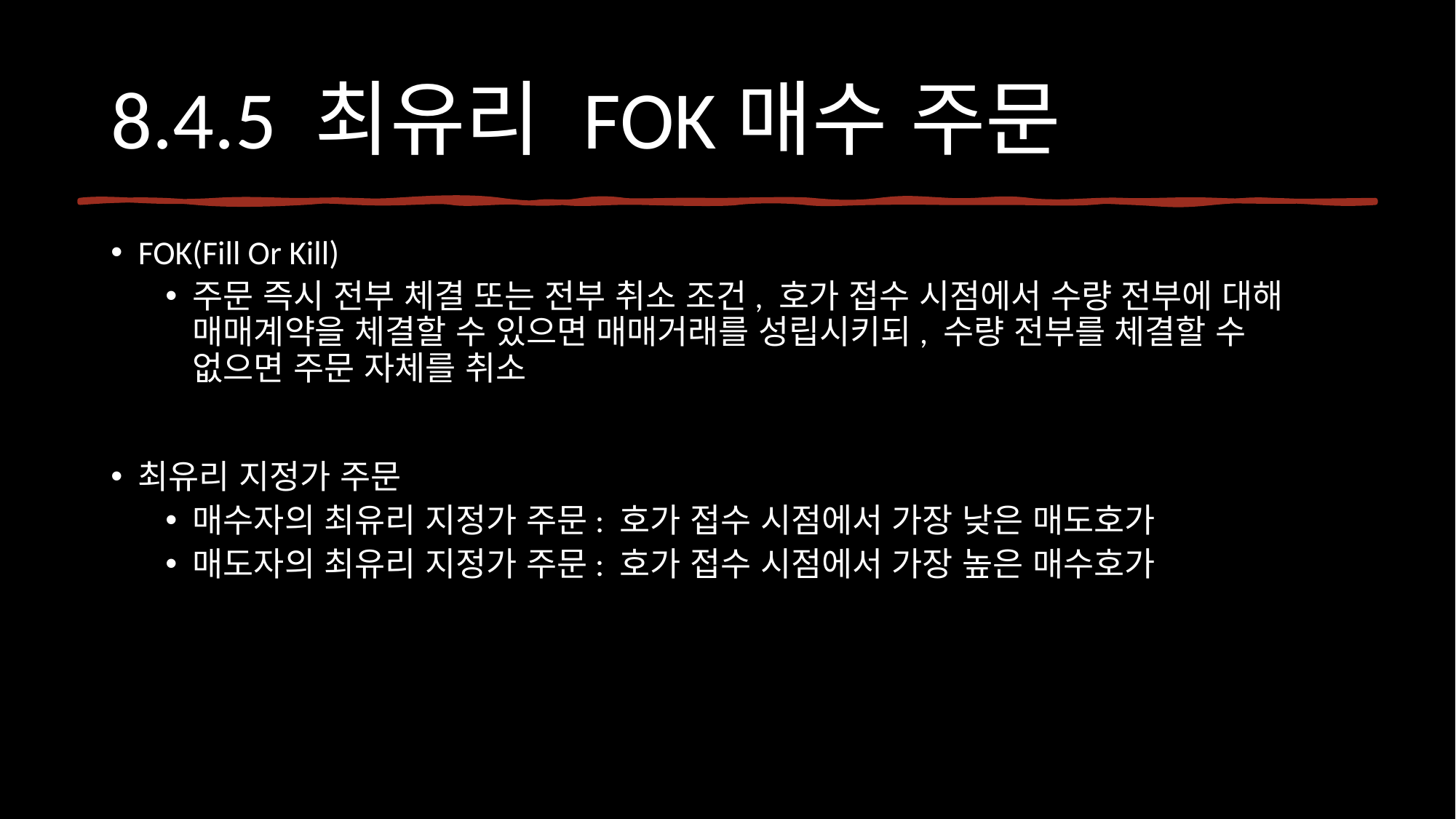

# 8.4.5 최유리 FOK매수 주문

FOK(Fill Or Kill)
주문 즉시 전부 체결 또는 전부 취소 조건, 호가 접수 시점에서 수량 전부에 대해 매매계약을 체결할 수 있으면 매매거래를 성립시키되, 수량 전부를 체결할 수 없으면 주문 자체를 취소

최유리 지정가 주문
매수자의 최유리 지정가 주문: 호가 접수 시점에서 가장 낮은 매도호가
매도자의 최유리 지정가 주문: 호가 접수 시점에서 가장 높은 매수호가